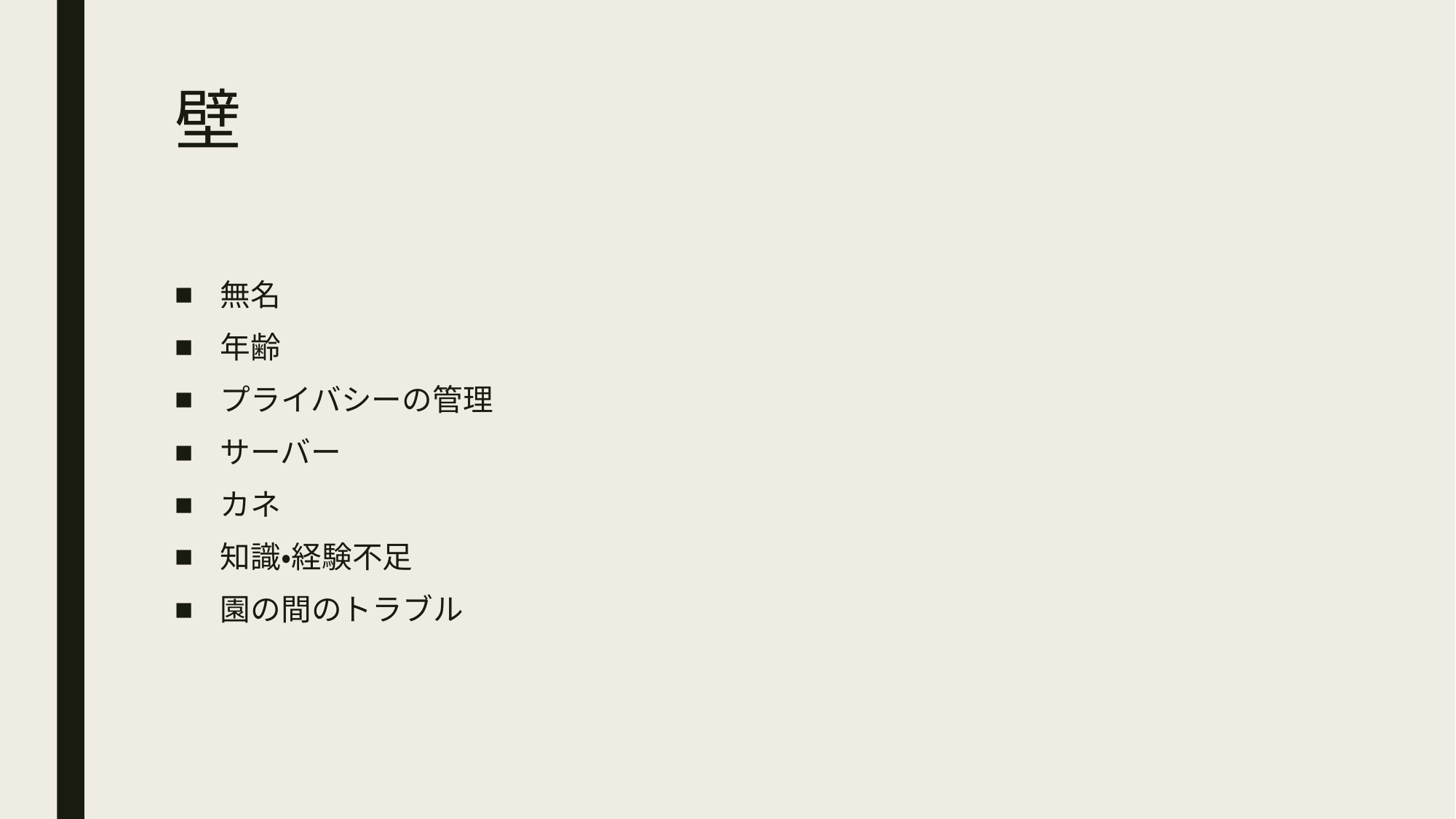

# 壁
無名
年齢
プライバシーの管理
サーバー
カネ
知識・経験不足
園の間のトラブル